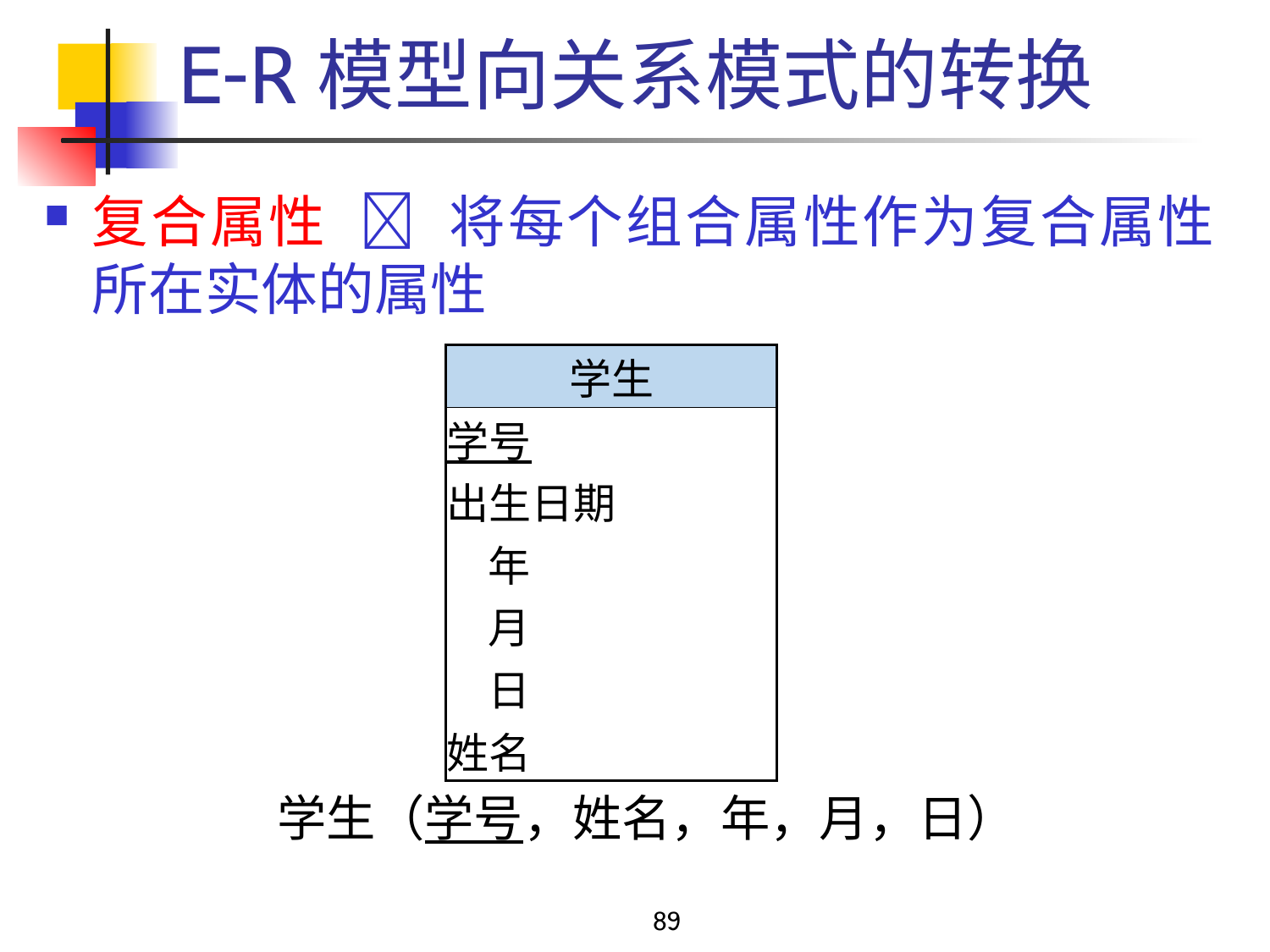

# E-R模型向关系模式的转换
复合属性  →  将每个组合属性作为复合属性所在实体的属性
| 学生 |
| --- |
| 学号 |
| 出生日期 |
| 年 |
| 月 |
| 日 |
| 姓名 |
学生（学号，姓名，年，月，日）
89